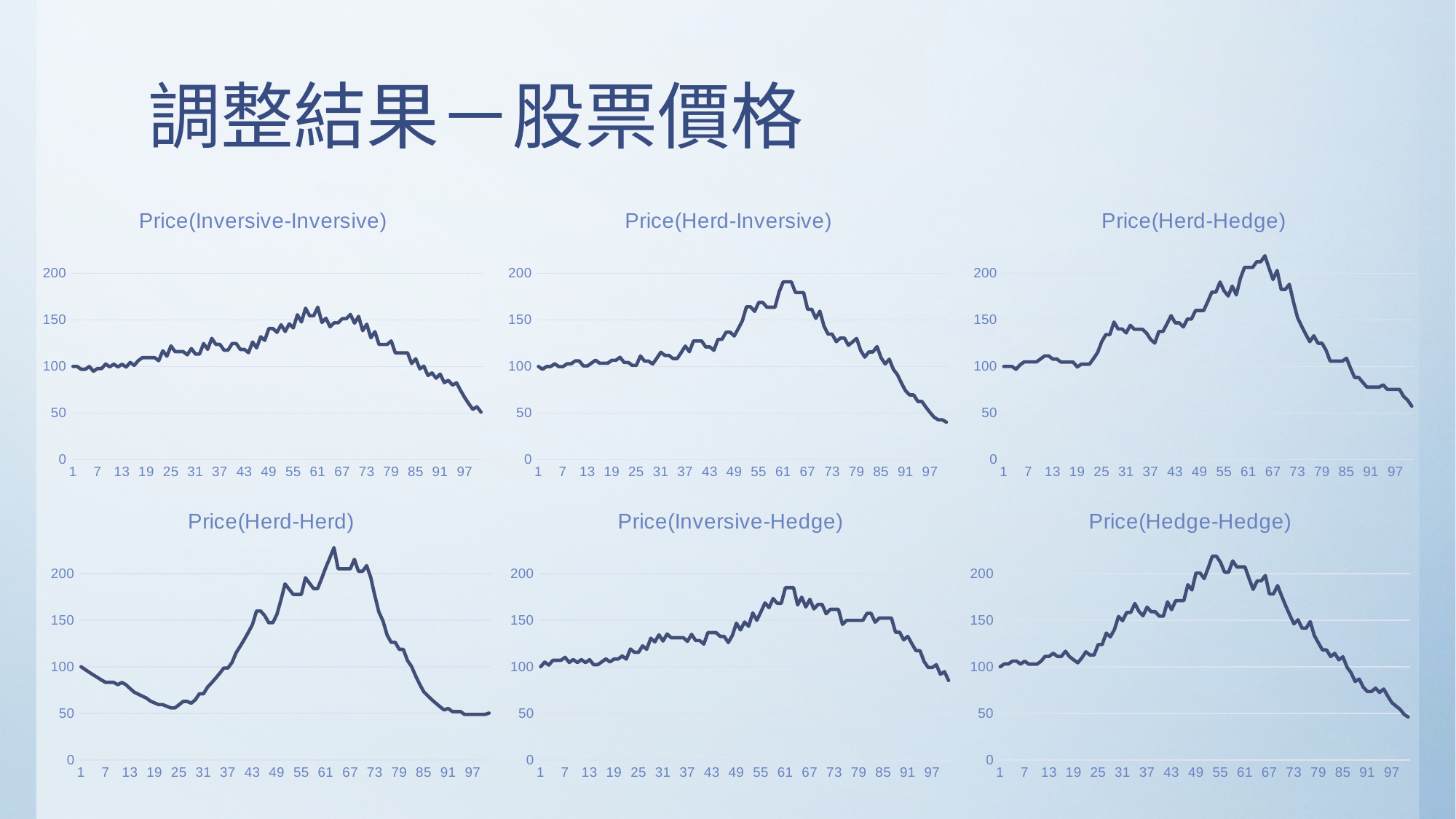

# 調整結果－股票價格

### Chart: Price(Inversive-Inversive)

| Category | Price |
|---|---|

### Chart: Price(Herd-Inversive)

| Category | Price |
|---|---|

### Chart: Price(Herd-Hedge)

| Category | Price |
|---|---|

### Chart: Price(Herd-Herd)

| Category | Price |
|---|---|

### Chart: Price(Inversive-Hedge)

| Category | Price |
|---|---|

### Chart: Price(Hedge-Hedge)

| Category | Price |
|---|---|